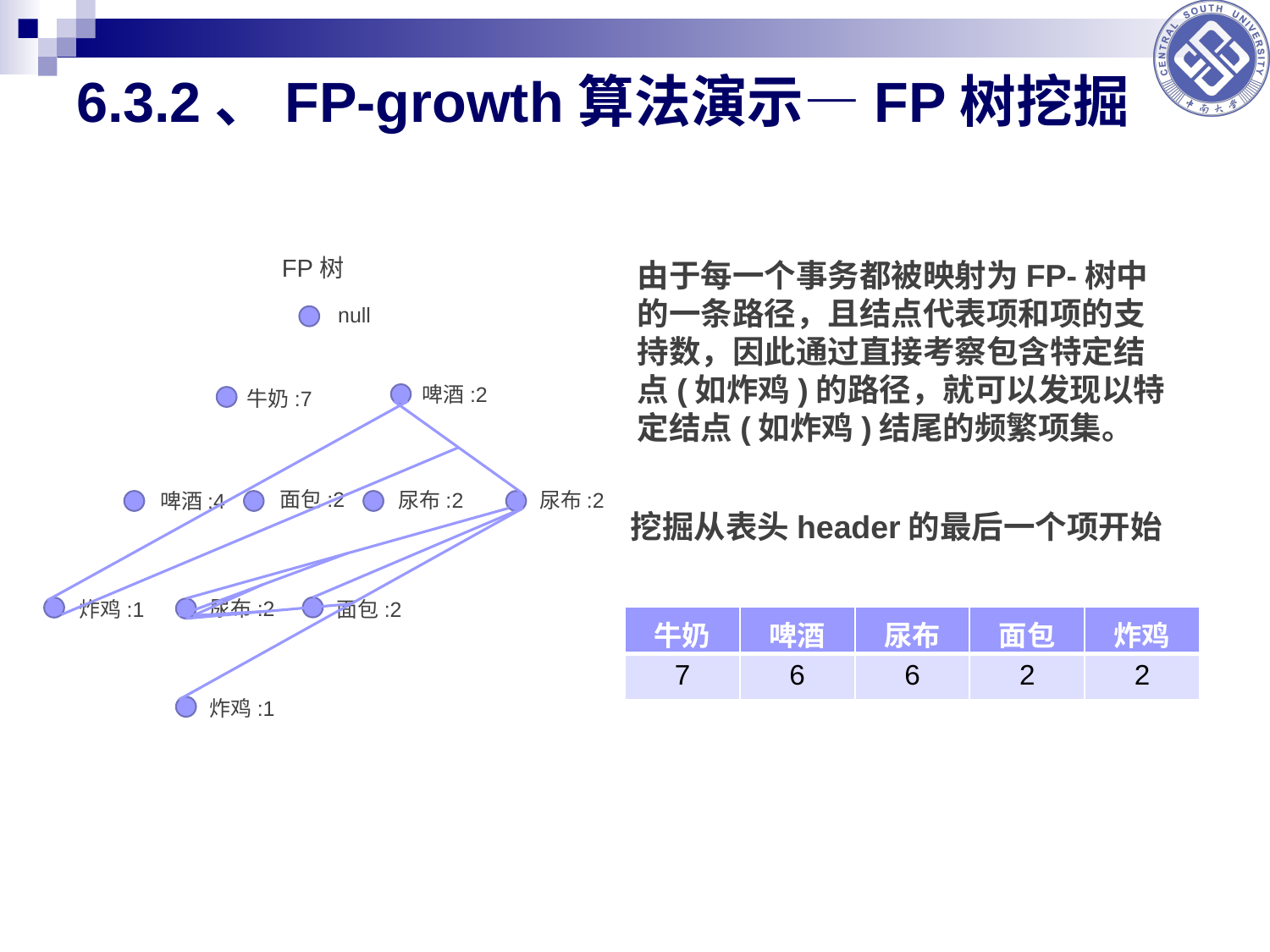

6.3.2、FP-growth算法演示—FP树挖掘
FP树
由于每一个事务都被映射为FP-树中的一条路径，且结点代表项和项的支持数，因此通过直接考察包含特定结点(如炸鸡)的路径，就可以发现以特定结点(如炸鸡)结尾的频繁项集。
null

啤酒:2
牛奶:7

面包:2
尿布:2
尿布:2
啤酒:4

挖掘从表头header的最后一个项开始
尿布:2
炸鸡:1
面包:2

| 牛奶 | 啤酒 | 尿布 | 面包 | 炸鸡 |
| --- | --- | --- | --- | --- |
| 7 | 6 | 6 | 2 | 2 |
炸鸡:1